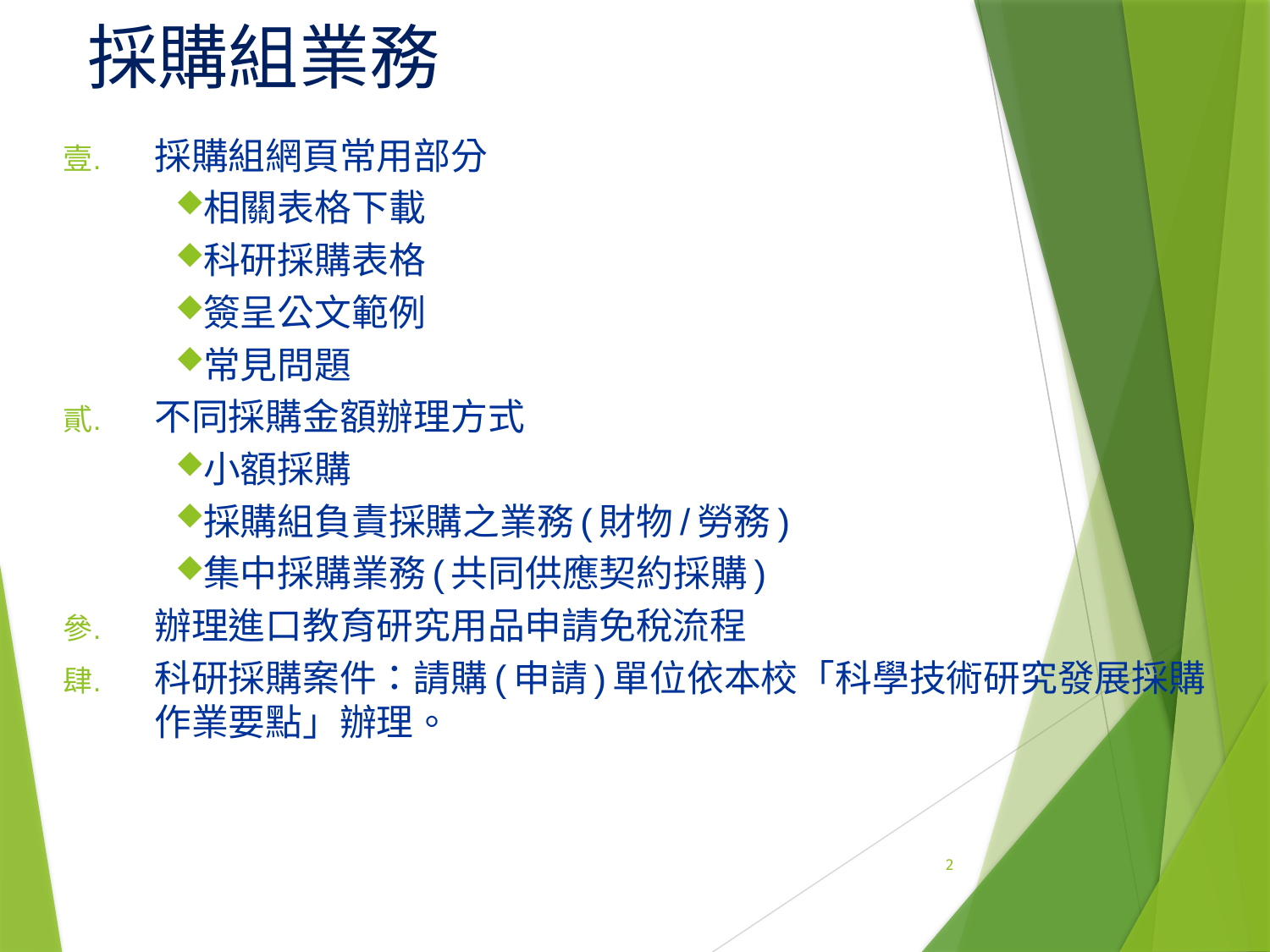

# 採購組業務
採購組網頁常用部分
相關表格下載
科研採購表格
簽呈公文範例
常見問題
不同採購金額辦理方式
小額採購
採購組負責採購之業務(財物/勞務)
集中採購業務(共同供應契約採購)
辦理進口教育研究用品申請免稅流程
科研採購案件：請購(申請)單位依本校「科學技術研究發展採購作業要點」辦理。

2